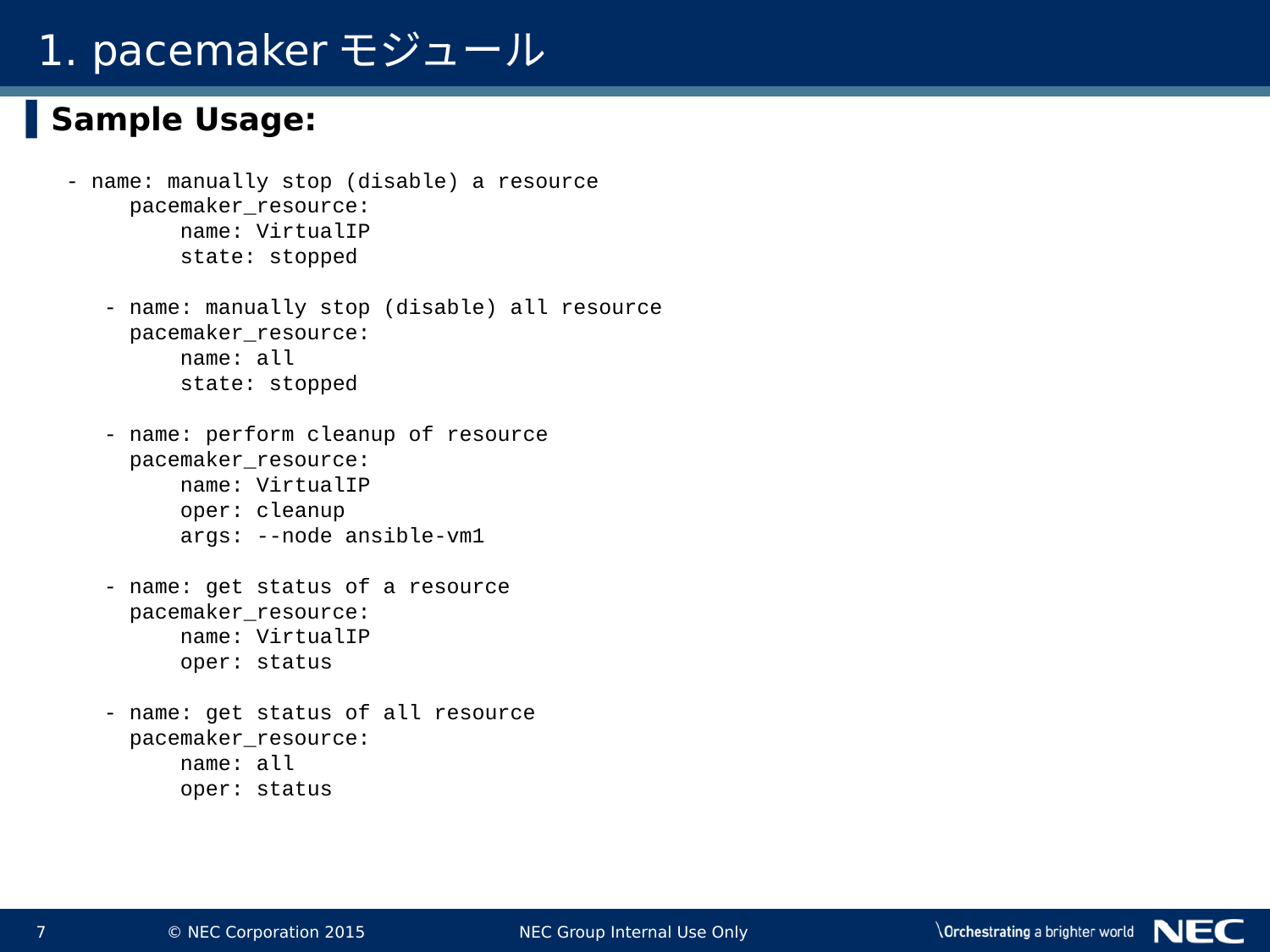

# 1. pacemakerモジュール
Sample Usage:

 - name: manually stop (disable) a resource
      pacemaker_resource:
          name: VirtualIP
          state: stopped

    - name: manually stop (disable) all resource
      pacemaker_resource:
          name: all
          state: stopped

    - name: perform cleanup of resource
      pacemaker_resource:
          name: VirtualIP
          oper: cleanup
          args: --node ansible-vm1

    - name: get status of a resource
      pacemaker_resource:
          name: VirtualIP
          oper: status

    - name: get status of all resource
      pacemaker_resource:
          name: all
          oper: status